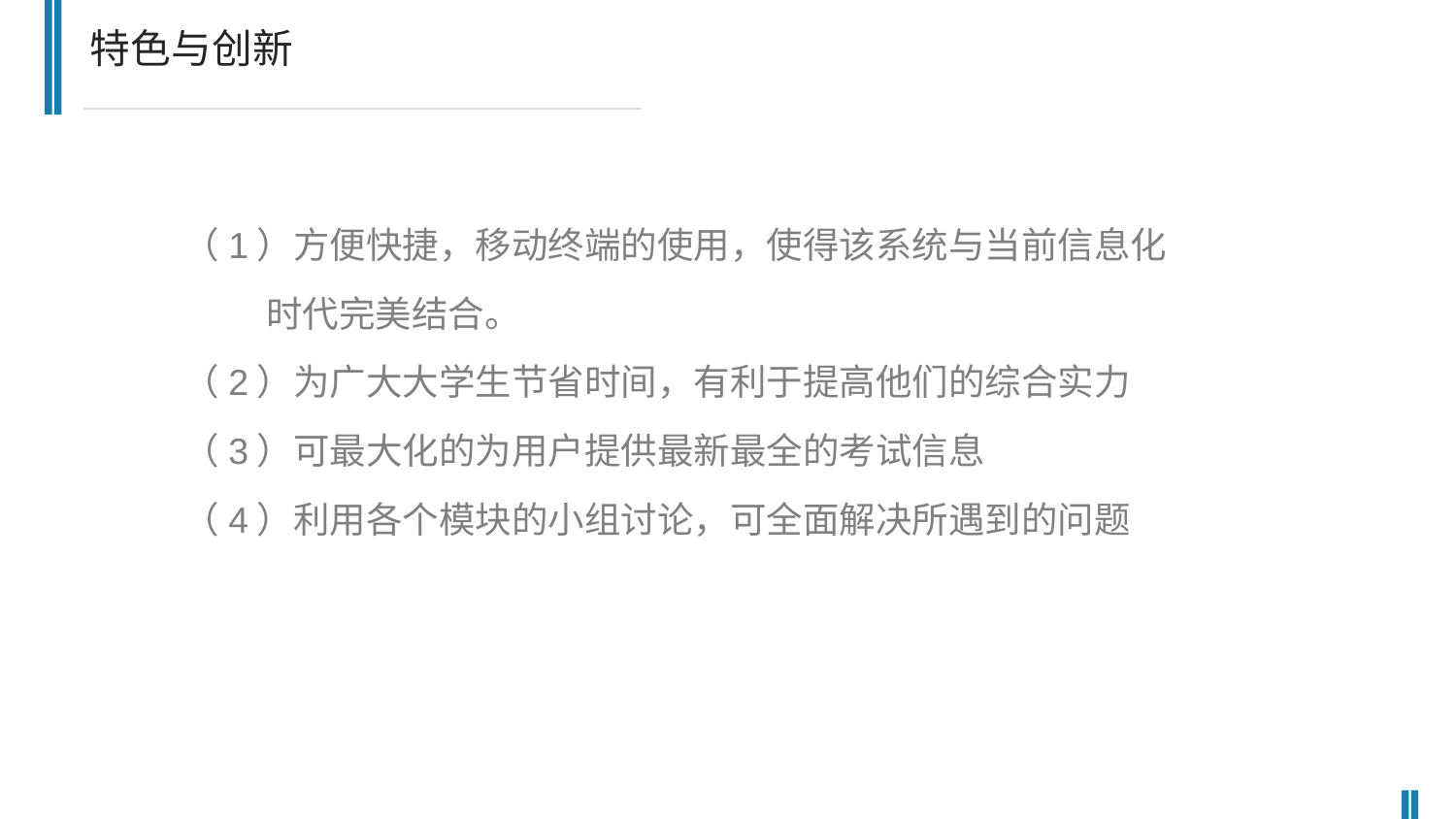

特色与创新
（1）方便快捷，移动终端的使用，使得该系统与当前信息化
         时代完美结合。
（2）为广大大学生节省时间，有利于提高他们的综合实力
（3）可最大化的为用户提供最新最全的考试信息
（4）利用各个模块的小组讨论，可全面解决所遇到的问题